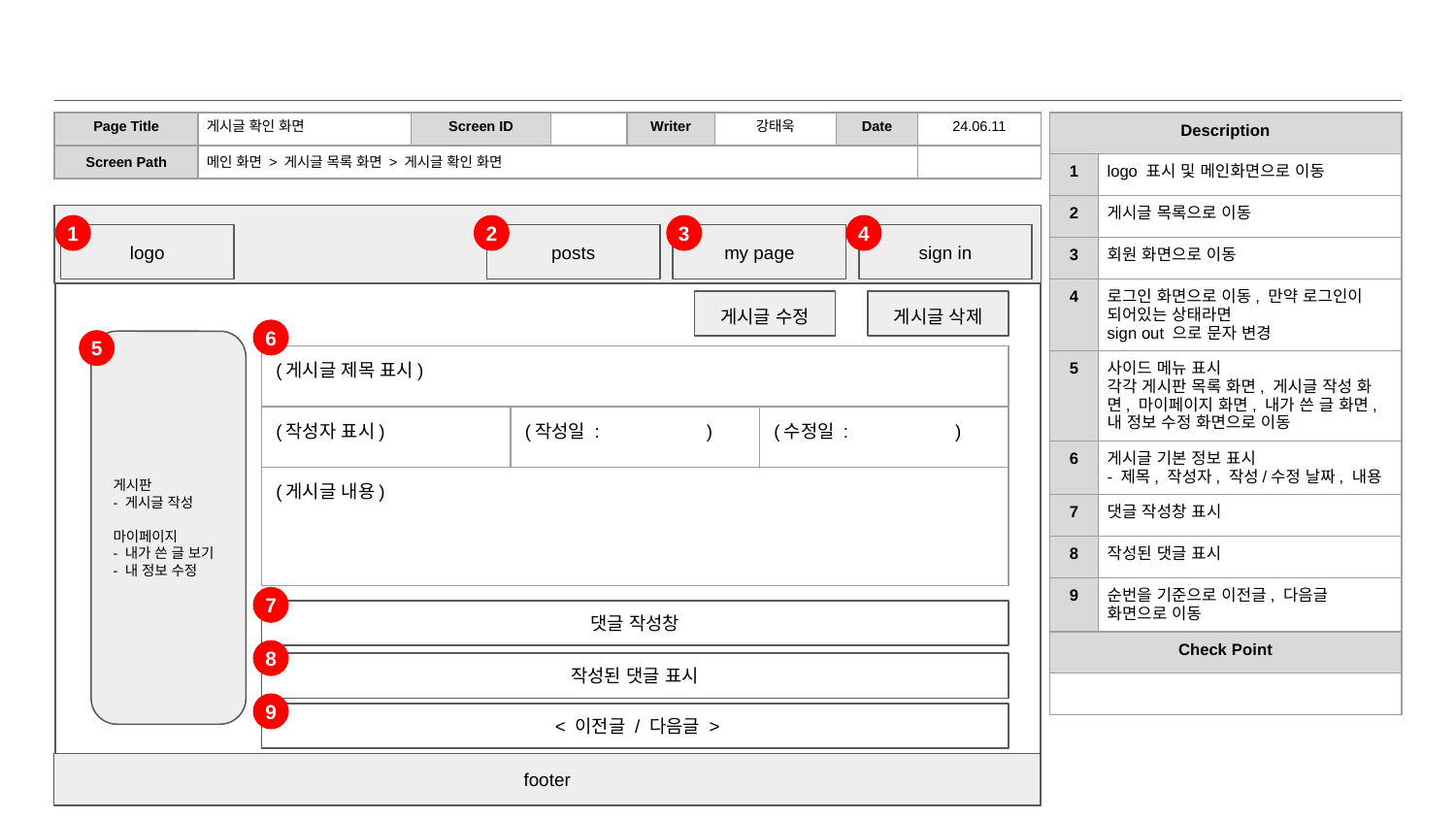

| Page Title | 게시글 확인 화면 | Screen ID |  | Writer | 강태욱 | Date | 24.06.11 |
| --- | --- | --- | --- | --- | --- | --- | --- |
| Screen Path | 메인 화면 > 게시글 목록 화면 > 게시글 확인 화면 |  |  |  |  |  |  |
| Description |  |
| --- | --- |
| 1 | logo 표시 및 메인화면으로 이동 |
| 2 | 게시글 목록으로 이동 |
| 3 | 회원 화면으로 이동 |
| 4 | 로그인 화면으로 이동, 만약 로그인이 되어있는 상태라면 sign out 으로 문자 변경 |
| 5 | 사이드 메뉴 표시 각각 게시판 목록 화면, 게시글 작성 화면, 마이페이지 화면, 내가 쓴 글 화면, 내 정보 수정 화면으로 이동 |
| 6 | 게시글 기본 정보 표시 - 제목, 작성자, 작성/수정 날짜, 내용 |
| 7 | 댓글 작성창 표시 |
| 8 | 작성된 댓글 표시 |
| 9 | 순번을 기준으로 이전글, 다음글 화면으로 이동 |
| Check Point |  |
|  |  |

1
2
3
4
logo
posts
my page
sign in
게시글 수정
게시글 삭제
6
5
게시판
- 게시글 작성

마이페이지
- 내가 쓴 글 보기
- 내 정보 수정
| (게시글 제목 표시) |  |  |
| --- | --- | --- |
| (작성자 표시) | (작성일 : ) | (수정일 : ) |
| (게시글 내용) |  |  |
|  |  |  |
7
댓글 작성창
8
작성된 댓글 표시
9
 < 이전글 / 다음글 >
footer